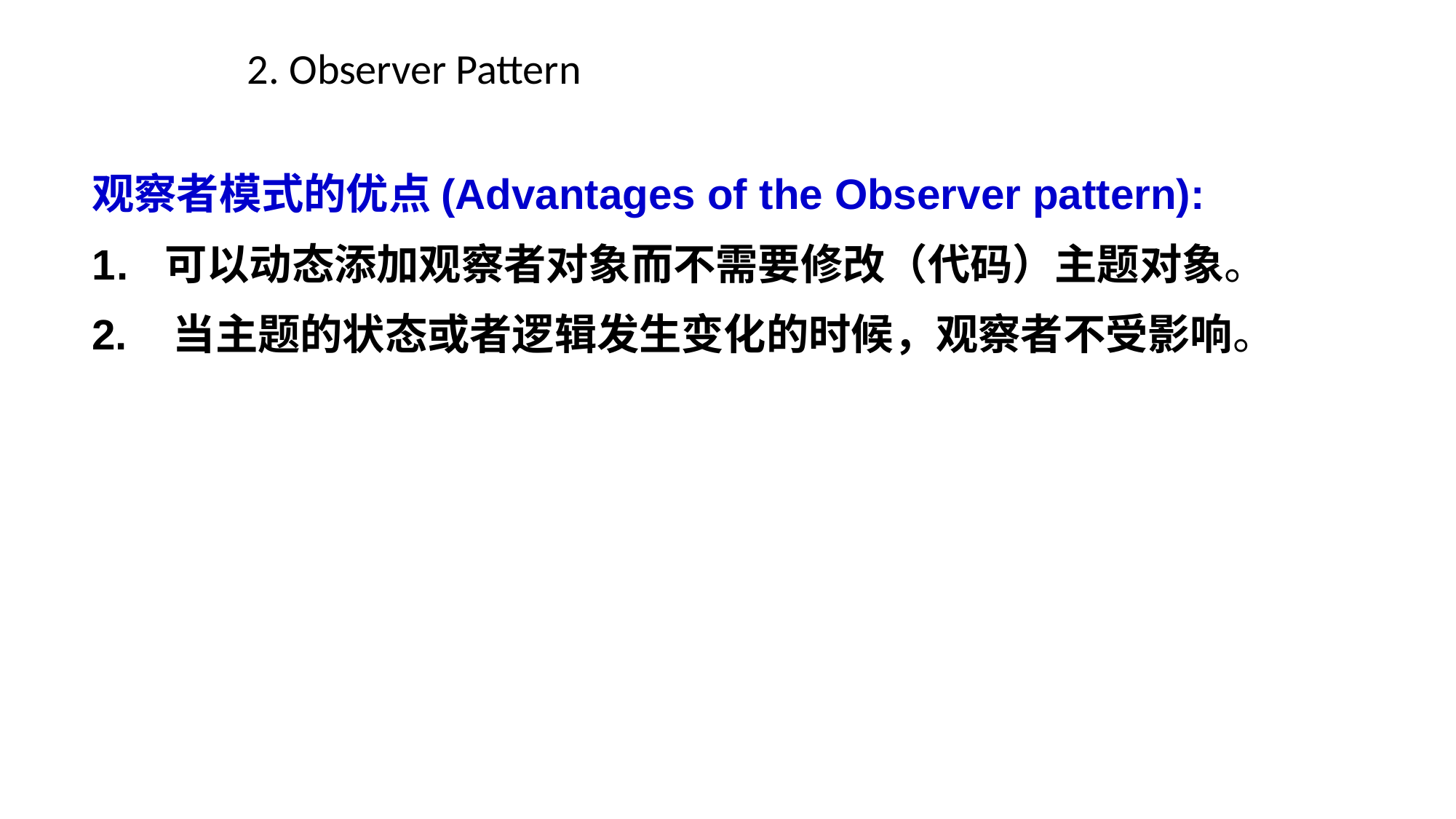

# 2. Observer Pattern
观察者模式的优点(Advantages of the Observer pattern):
可以动态添加观察者对象而不需要修改（代码）主题对象。
2.   当主题的状态或者逻辑发生变化的时候，观察者不受影响。